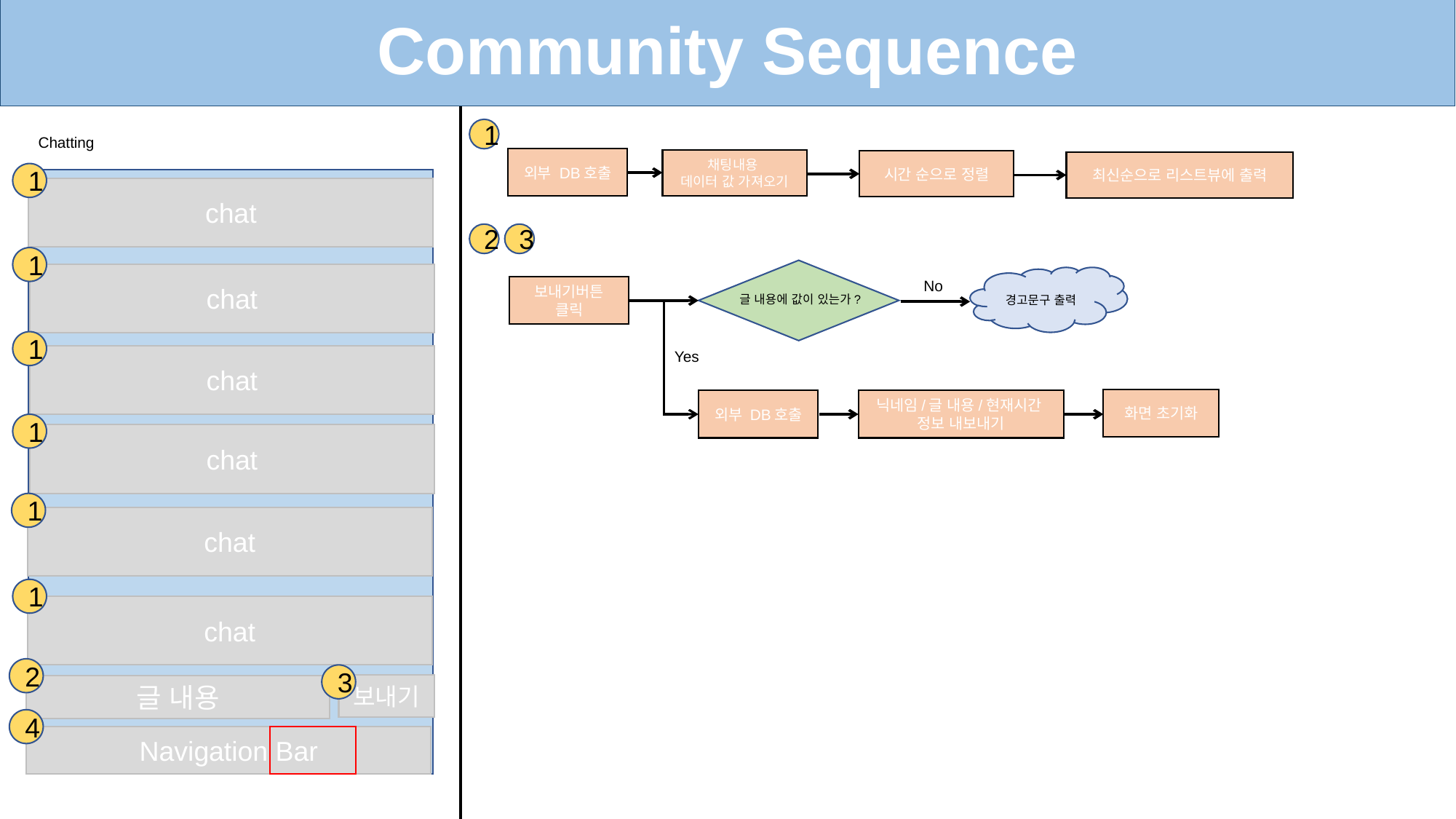

Community Sequence
1
Chatting
외부 DB호출
채팅내용
데이터 값 가져오기
시간 순으로 정렬
최신순으로 리스트뷰에 출력
1

chat
2
3
1

chat
경고문구 출력
No
보내기버튼
클릭
글 내용에 값이 있는가?
1
Yes
chat
화면 초기화
외부 DB호출
닉네임/글 내용/현재시간
정보 내보내기
1
chat
1
chat
1
chat
2
3
보내기
글 내용
4
Navigation Bar